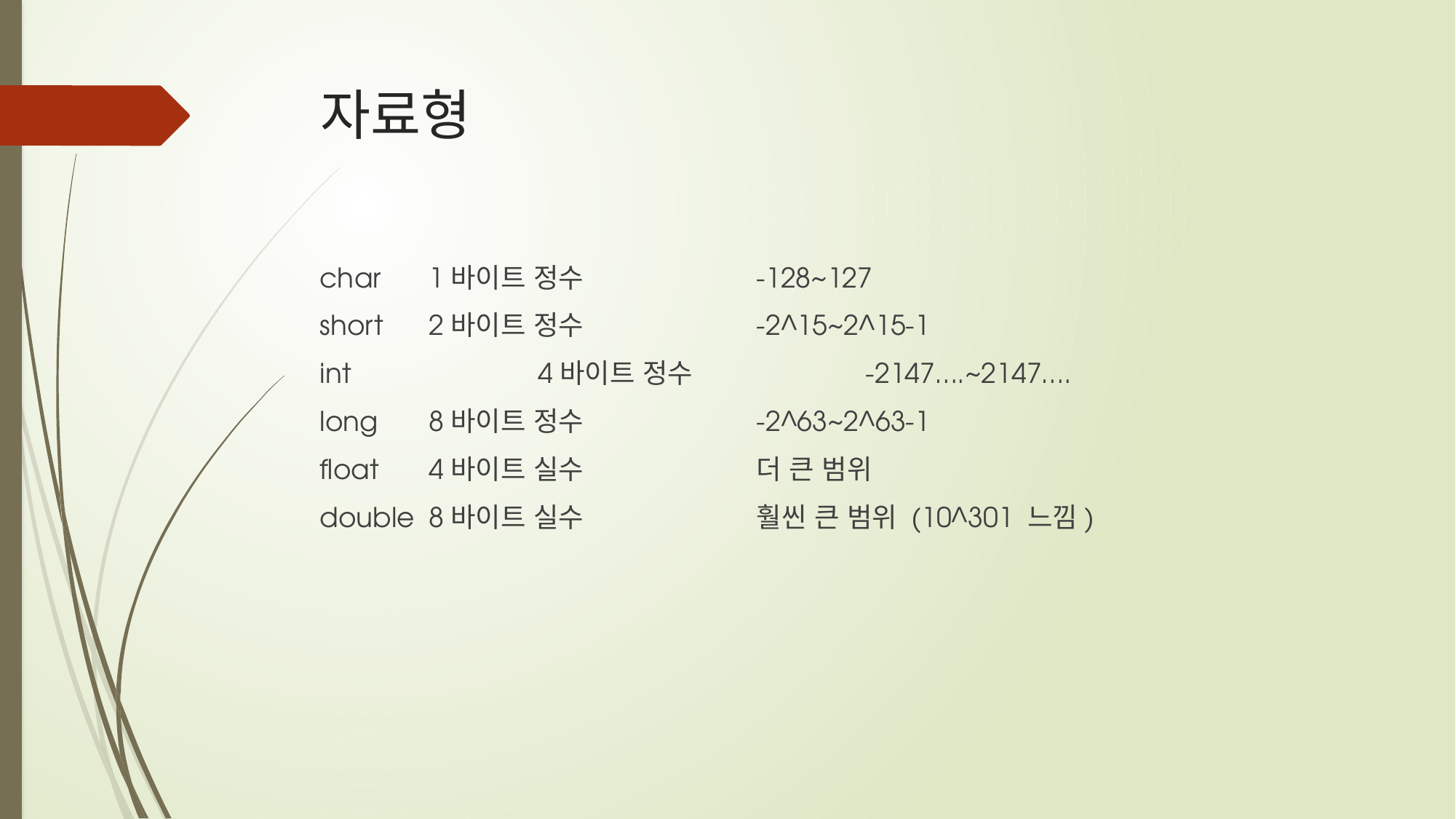

# 자료형
char	1바이트 정수		-128~127
short	2바이트 정수		-2^15~2^15-1
int		4바이트 정수		-2147….~2147….
long	8바이트 정수		-2^63~2^63-1
float	4바이트 실수		더 큰 범위
double	8바이트 실수		훨씬 큰 범위 (10^301 느낌)